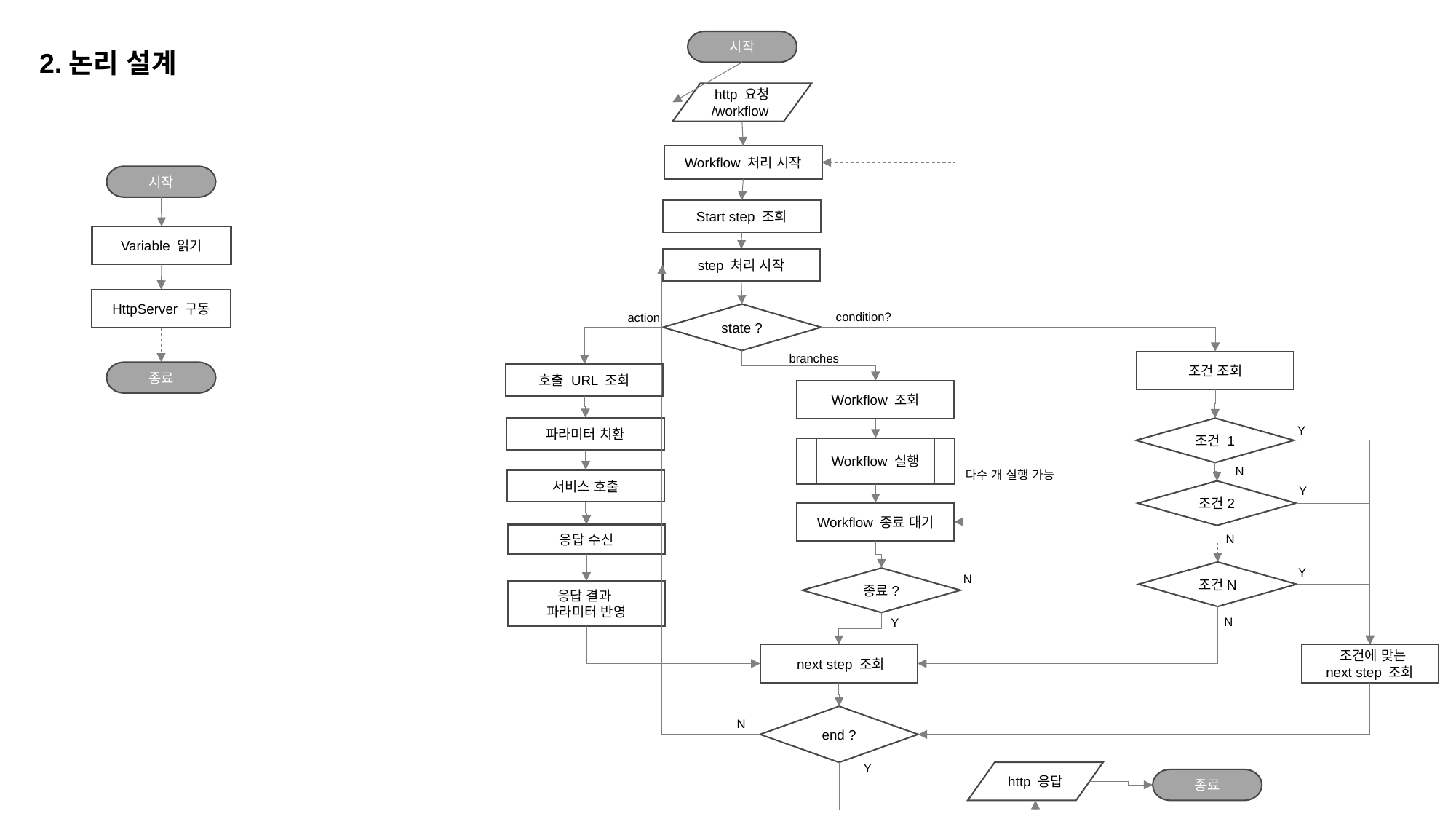

2.논리 설계
시작
http 요청
/workflow
Workflow 처리 시작
시작
Start step 조회
Variable 읽기
step 처리 시작
HttpServer 구동
state ?
condition?
action
branches
조건 조회
종료
호출 URL 조회
Workflow 조회
파라미터 치환
Y
조건 1
Workflow 실행
N
다수 개 실행 가능
서비스 호출
Y
조건2
Workflow 종료 대기
응답 수신
N
Y
조건N
N
종료?
응답 결과
파라미터 반영
N
Y
 next step 조회
 조건에 맞는
next step 조회
end ?
N
Y
http 응답
종료